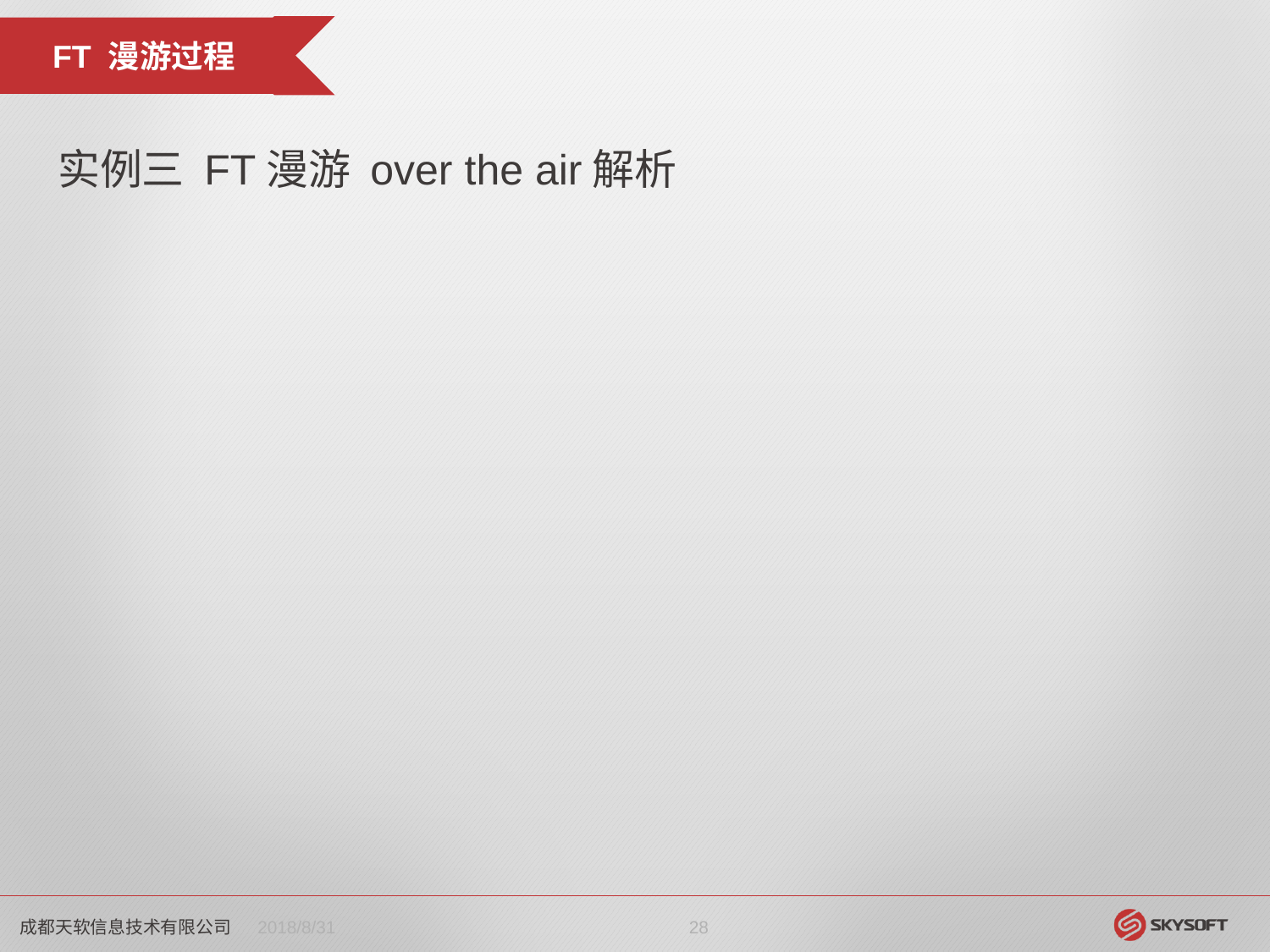

FT 漫游过程

实例三 FT漫游 over the air解析

成都天软信息技术有限公司
2018/8/31
28